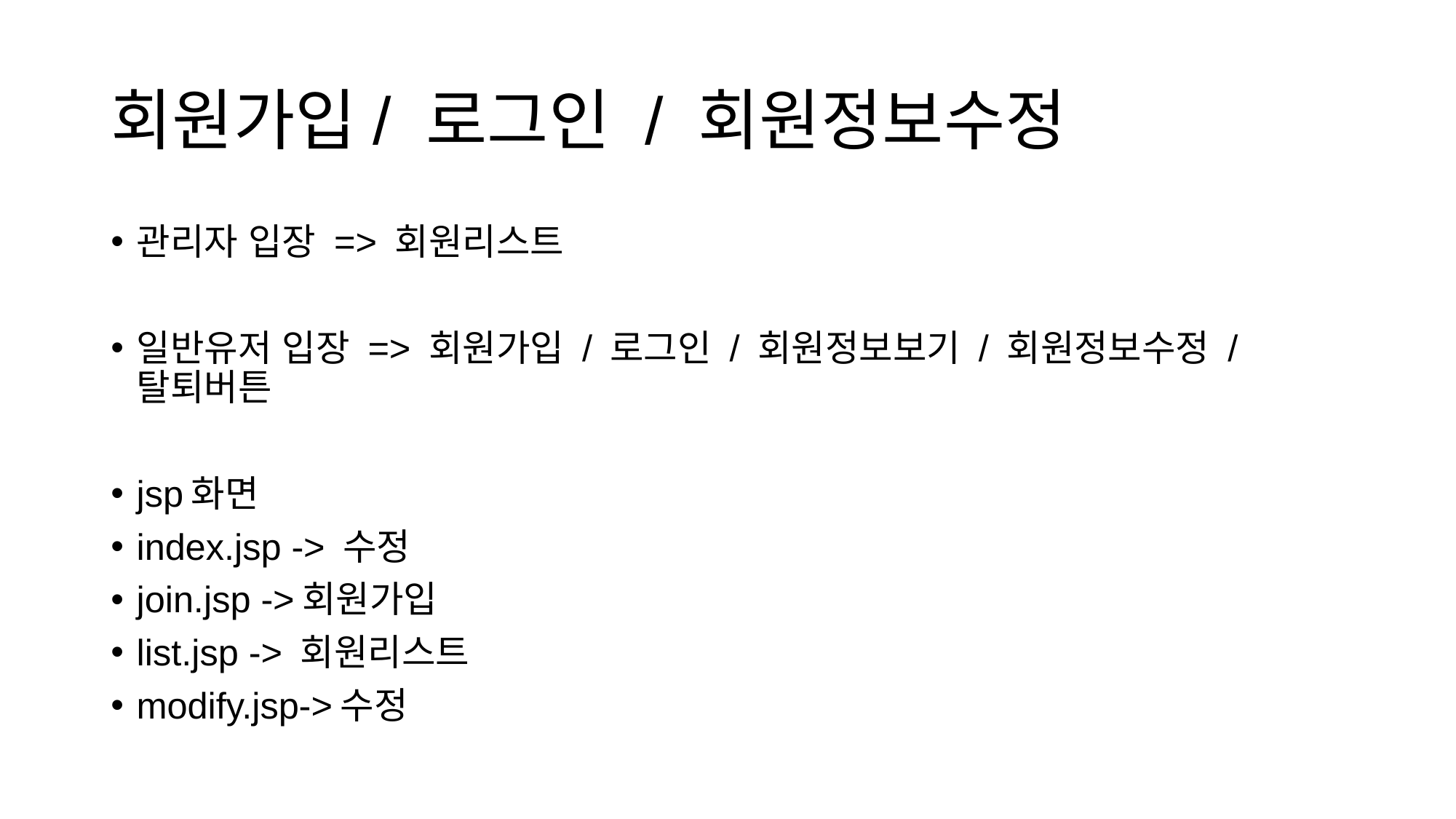

# 회원가입/ 로그인 / 회원정보수정
관리자 입장 => 회원리스트

일반유저 입장 => 회원가입 / 로그인 / 회원정보보기 / 회원정보수정 / 탈퇴버튼

jsp화면
index.jsp -> 수정
join.jsp ->회원가입
list.jsp -> 회원리스트
modify.jsp->수정